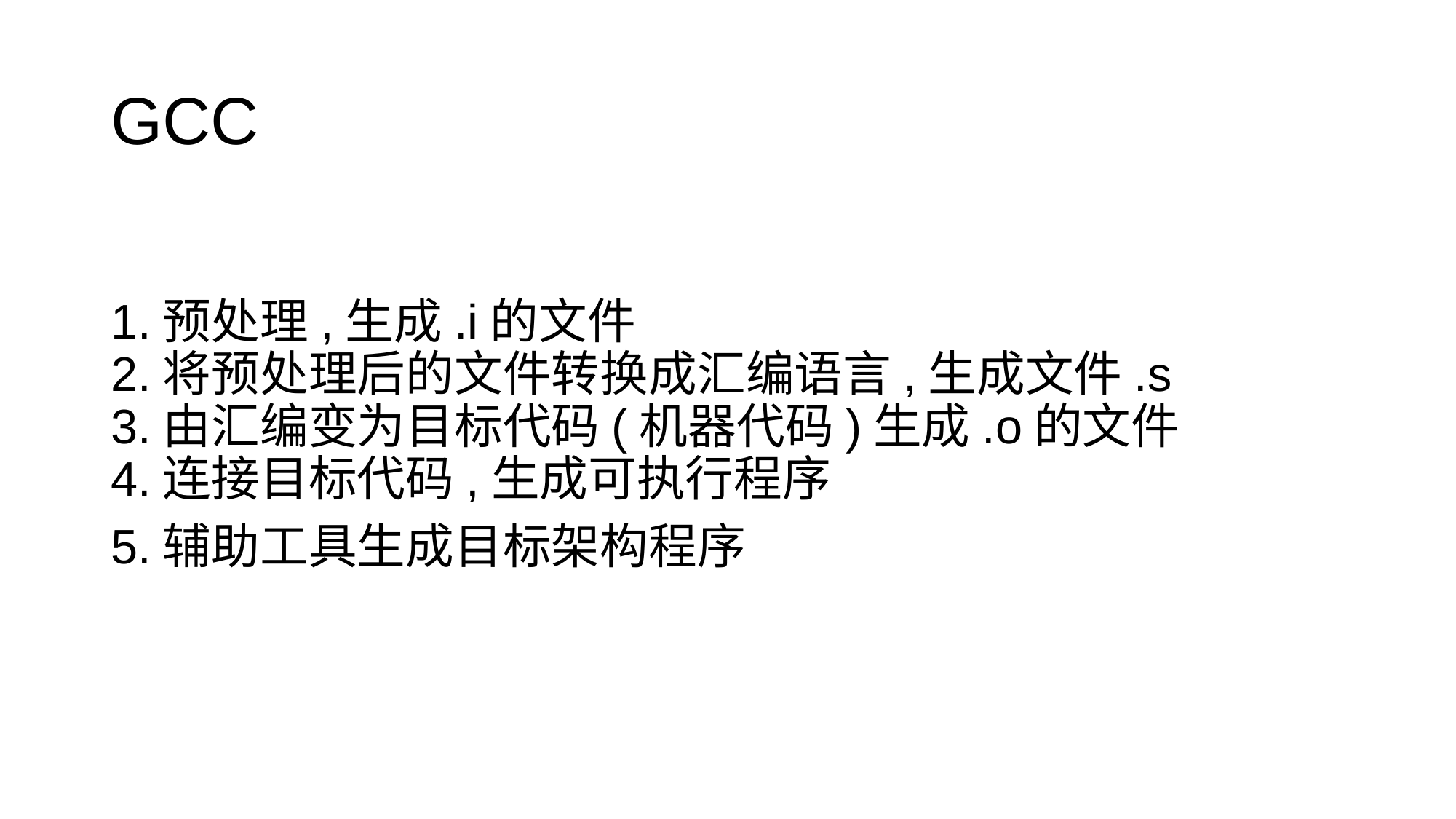

# GCC

1.预处理,生成.i的文件
2.将预处理后的文件转换成汇编语言,生成文件.s
3.由汇编变为目标代码(机器代码)生成.o的文件
4.连接目标代码,生成可执行程序
5.辅助工具生成目标架构程序